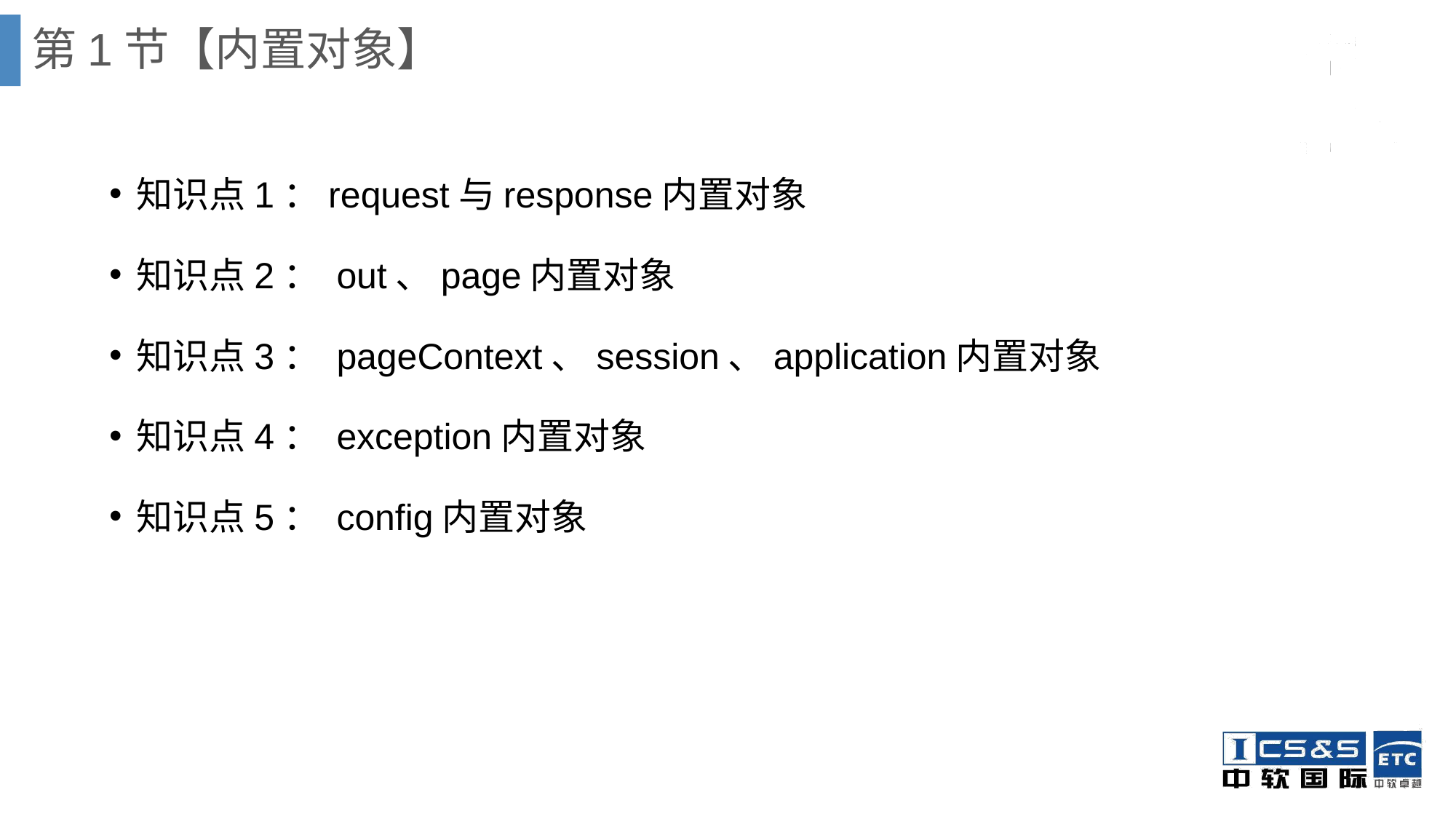

# 第1节【内置对象】
知识点1：request与response内置对象
知识点2： out、page内置对象
知识点3： pageContext、session、application内置对象
知识点4： exception内置对象
知识点5： config内置对象